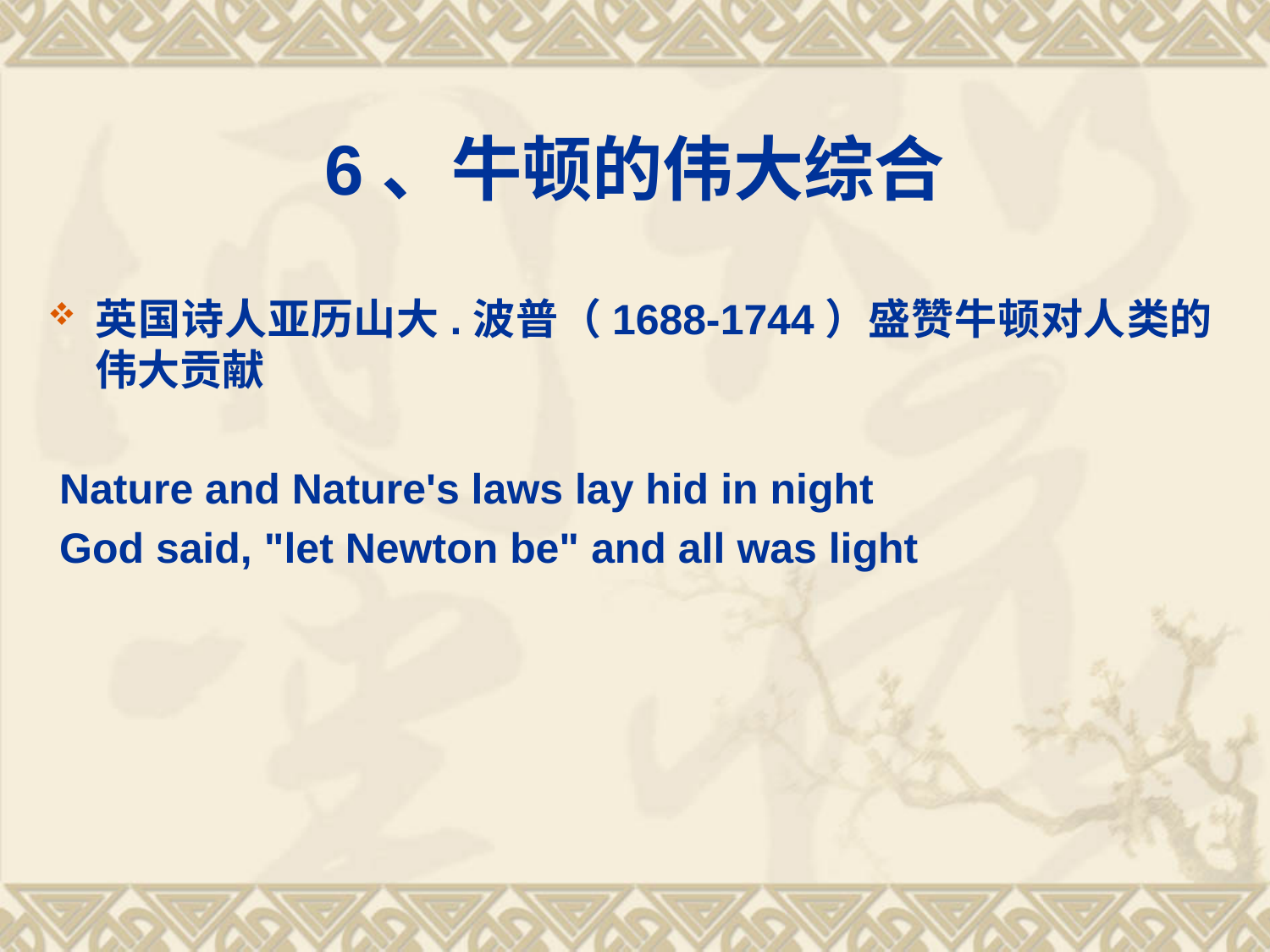

# 6、牛顿的伟大综合
英国诗人亚历山大.波普（1688-1744）盛赞牛顿对人类的伟大贡献

 Nature and Nature's laws lay hid in night
 God said, "let Newton be" and all was light